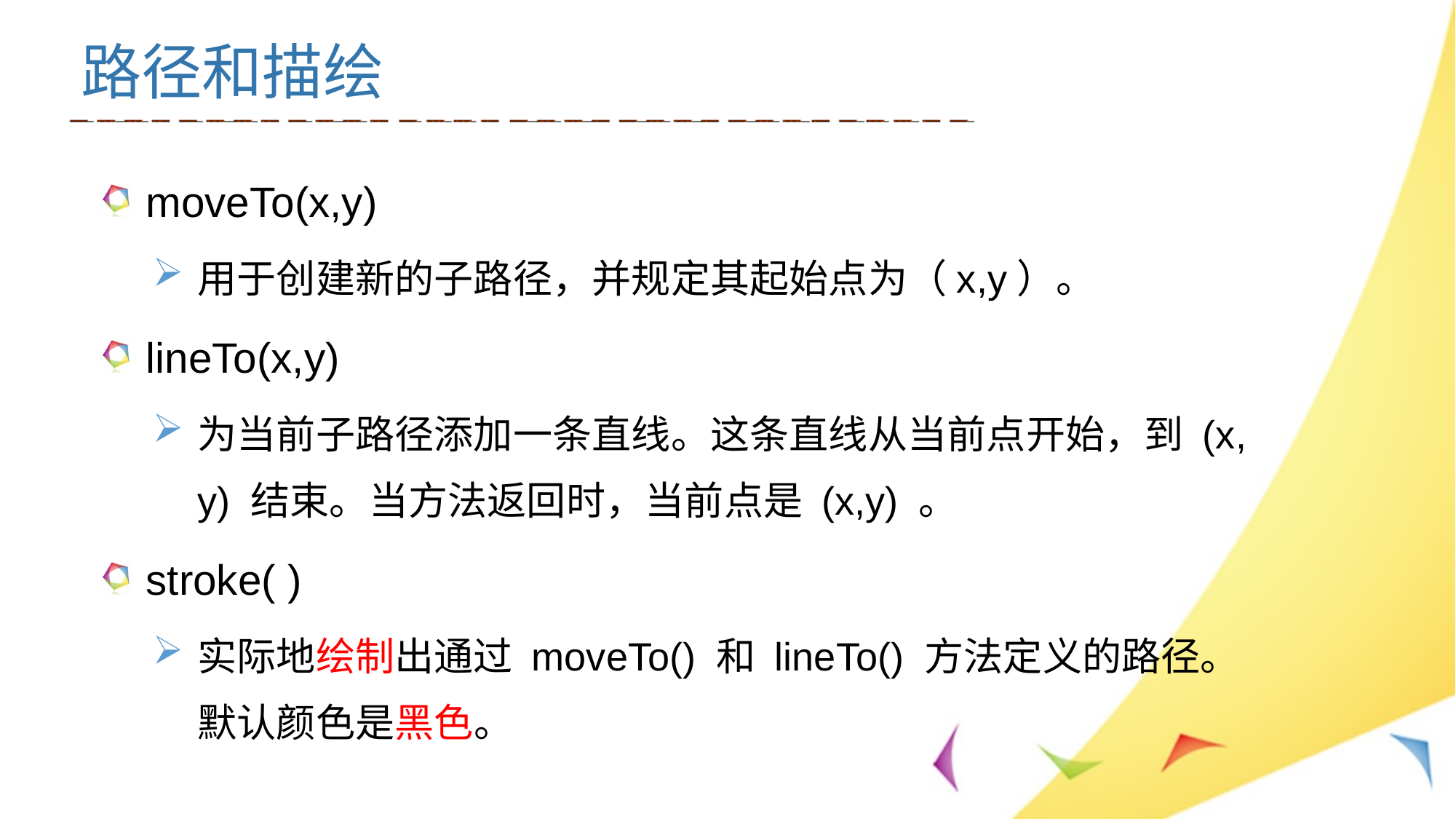

路径和描绘

moveTo(x,y)
用于创建新的子路径，并规定其起始点为（x,y）。
lineTo(x,y)
为当前子路径添加一条直线。这条直线从当前点开始，到 (x, y) 结束。当方法返回时，当前点是 (x,y) 。
stroke( )
实际地绘制出通过 moveTo() 和 lineTo() 方法定义的路径。默认颜色是黑色。